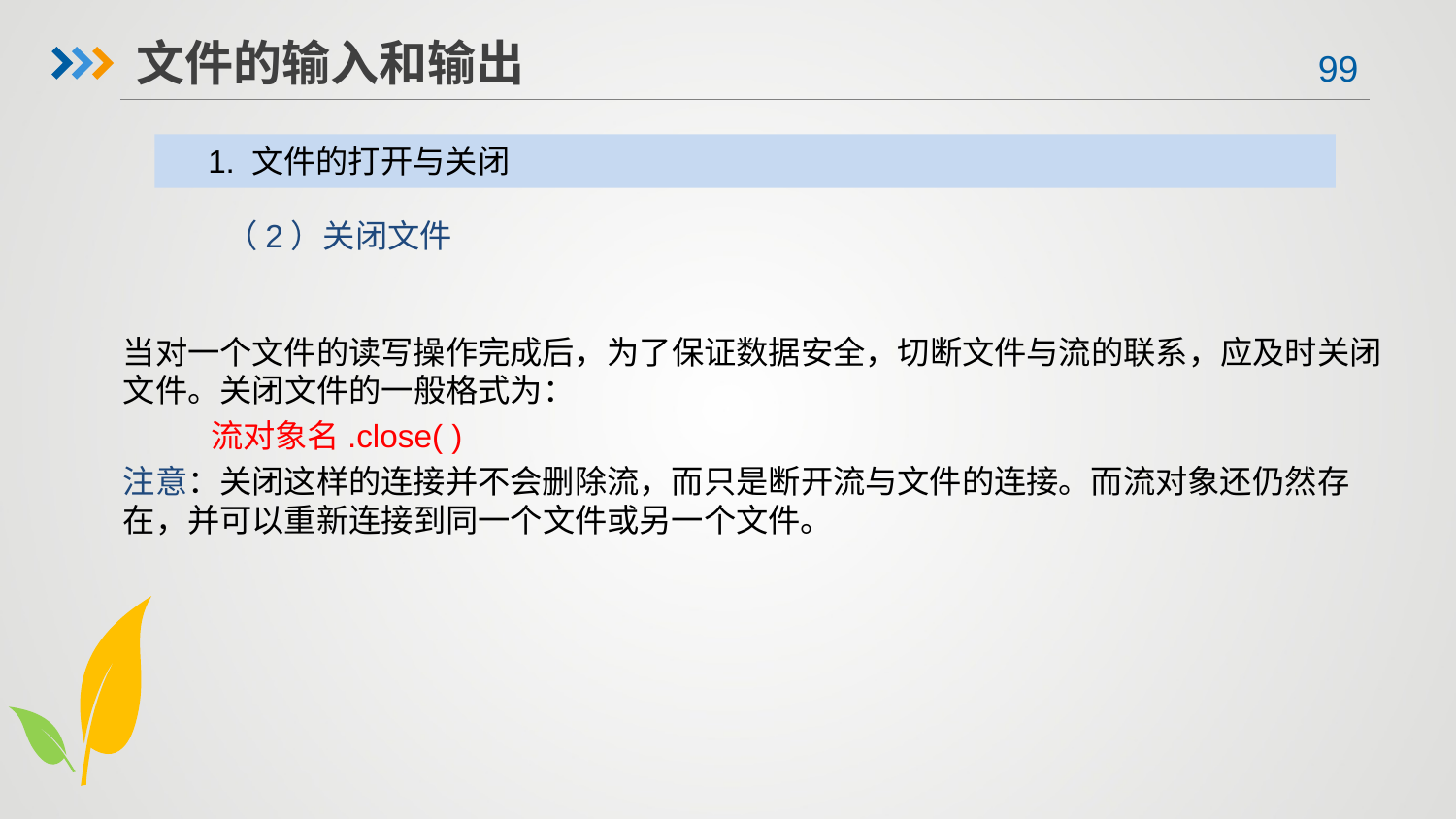

文件的输入和输出

1. 文件的打开与关闭
（2）关闭文件
当对一个文件的读写操作完成后，为了保证数据安全，切断文件与流的联系，应及时关闭文件。关闭文件的一般格式为：
     流对象名.close( )
注意：关闭这样的连接并不会删除流，而只是断开流与文件的连接。而流对象还仍然存在，并可以重新连接到同一个文件或另一个文件。